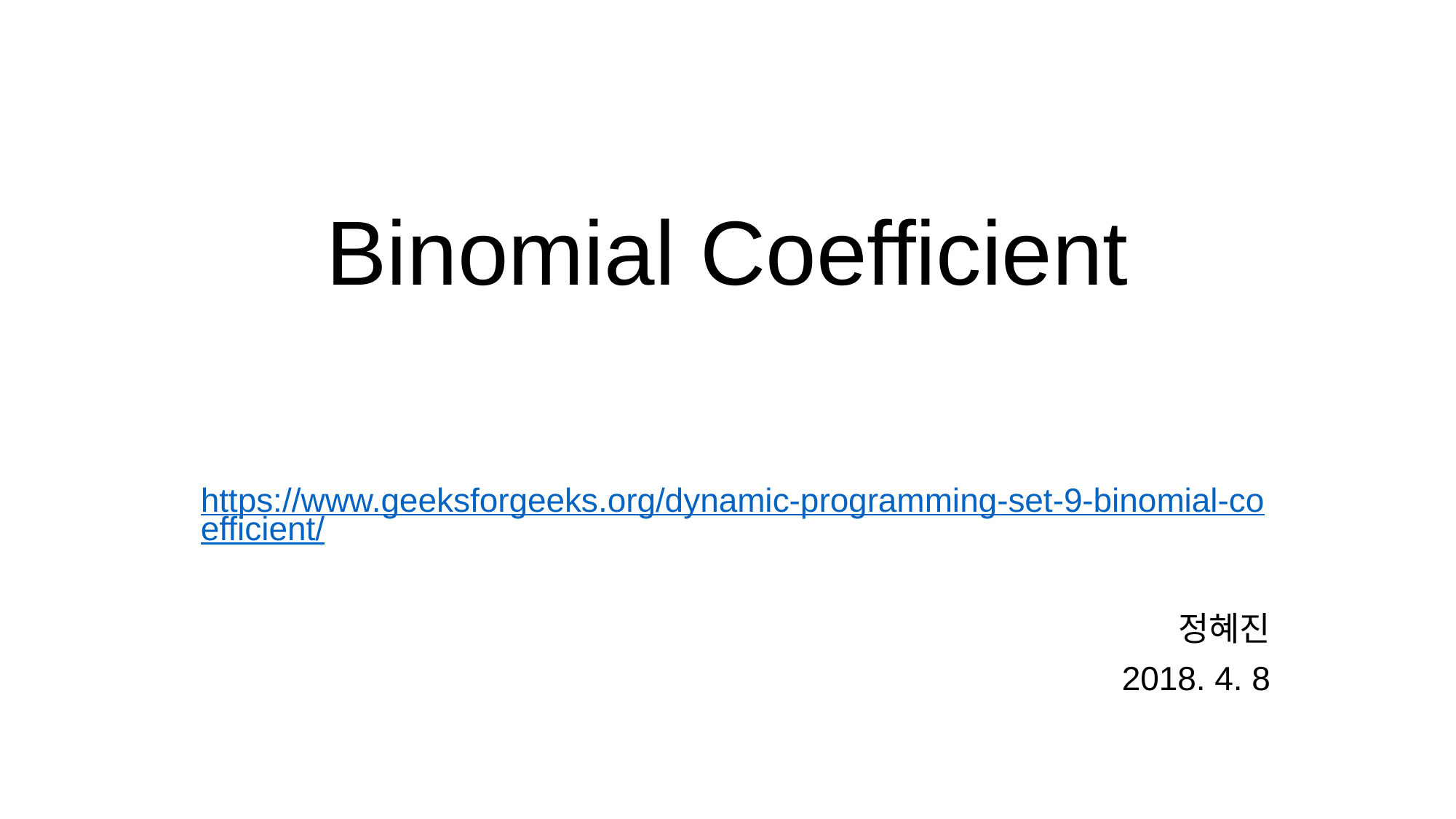

# Binomial Coefficient
https://www.geeksforgeeks.org/dynamic-programming-set-9-binomial-coefficient/

정혜진
2018. 4. 8